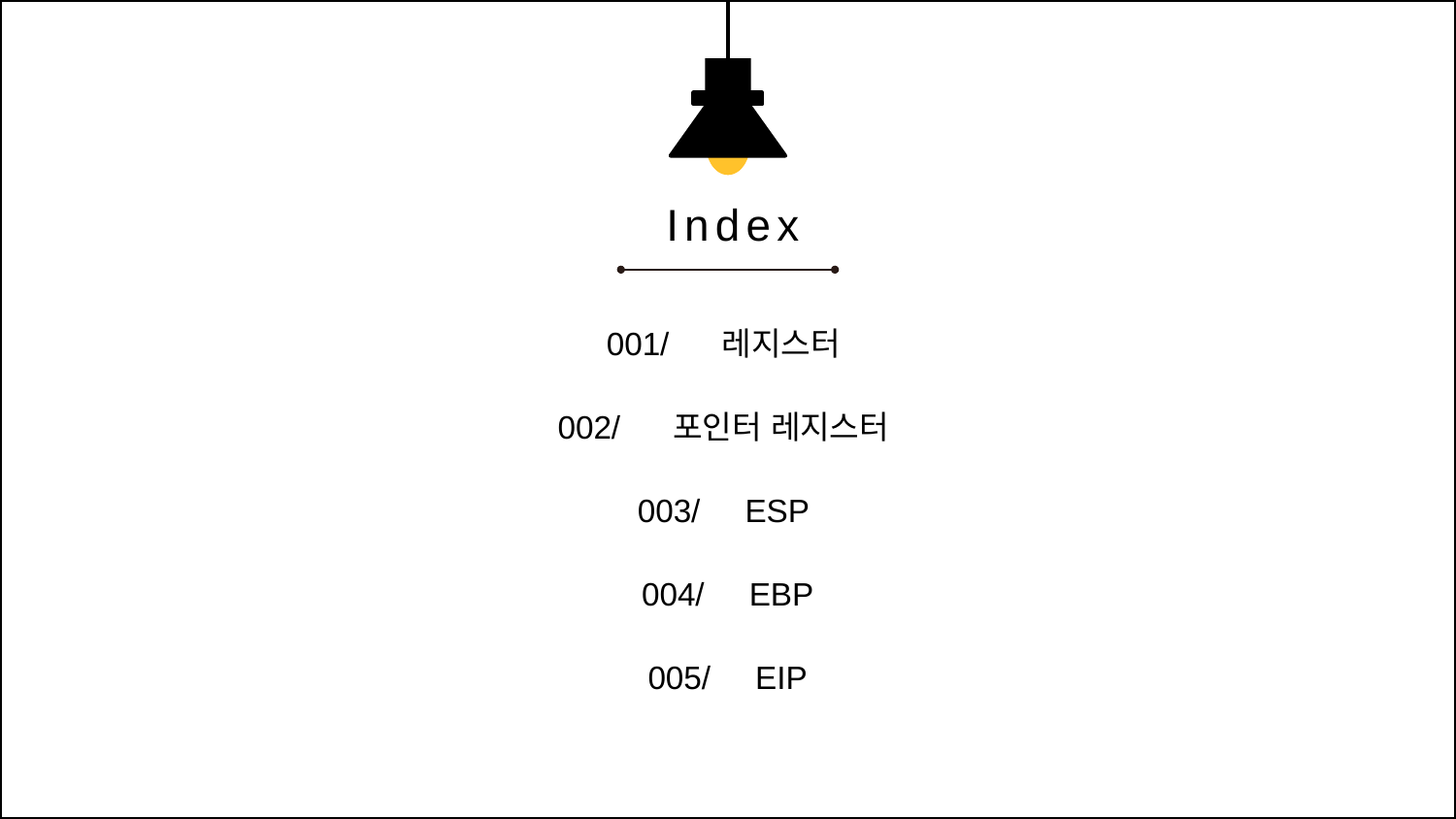

Index
001/     레지스터
002/     포인터 레지스터
003/     ESP
004/     EBP
005/     EIP